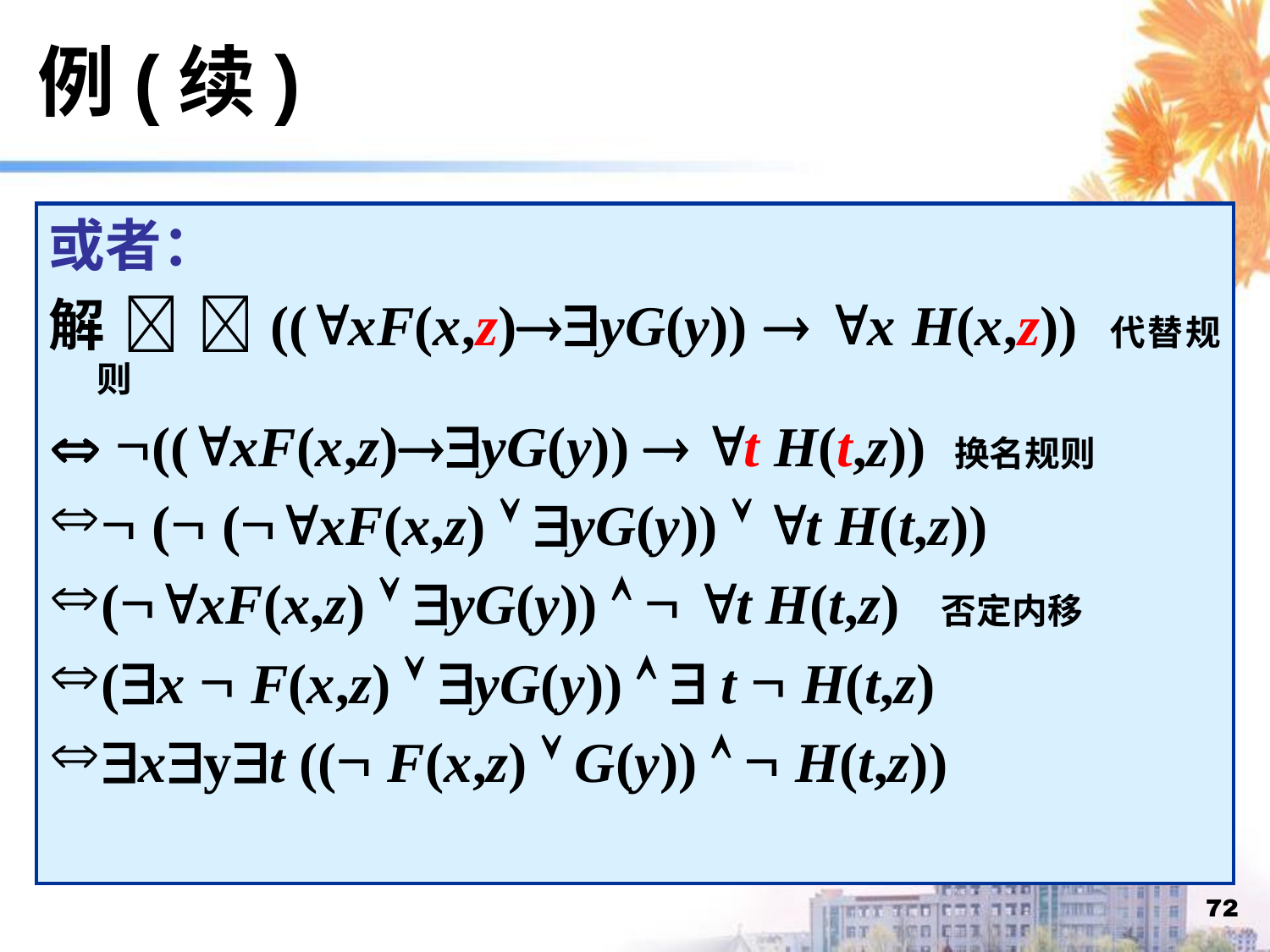

# 例(续)
或者：
解 ⇔ ¬((∀xF(x,z)→∃yG(y)) → ∀x H(x,z)) 代替规则
⇔ ¬((∀xF(x,z)→∃yG(y)) → ∀t H(t,z)) 换名规则
¬ (¬ (¬∀xF(x,z) ∨ ∃yG(y)) ∨ ∀t H(t,z))
(¬∀xF(x,z) ∨ ∃yG(y)) ∧ ¬ ∀t H(t,z)  否定内移
(∃x ¬ F(x,z) ∨ ∃yG(y)) ∧ ∃ t ¬ H(t,z)
∃x∃y∃t ((¬ F(x,z) ∨ G(y)) ∧ ¬ H(t,z))

72